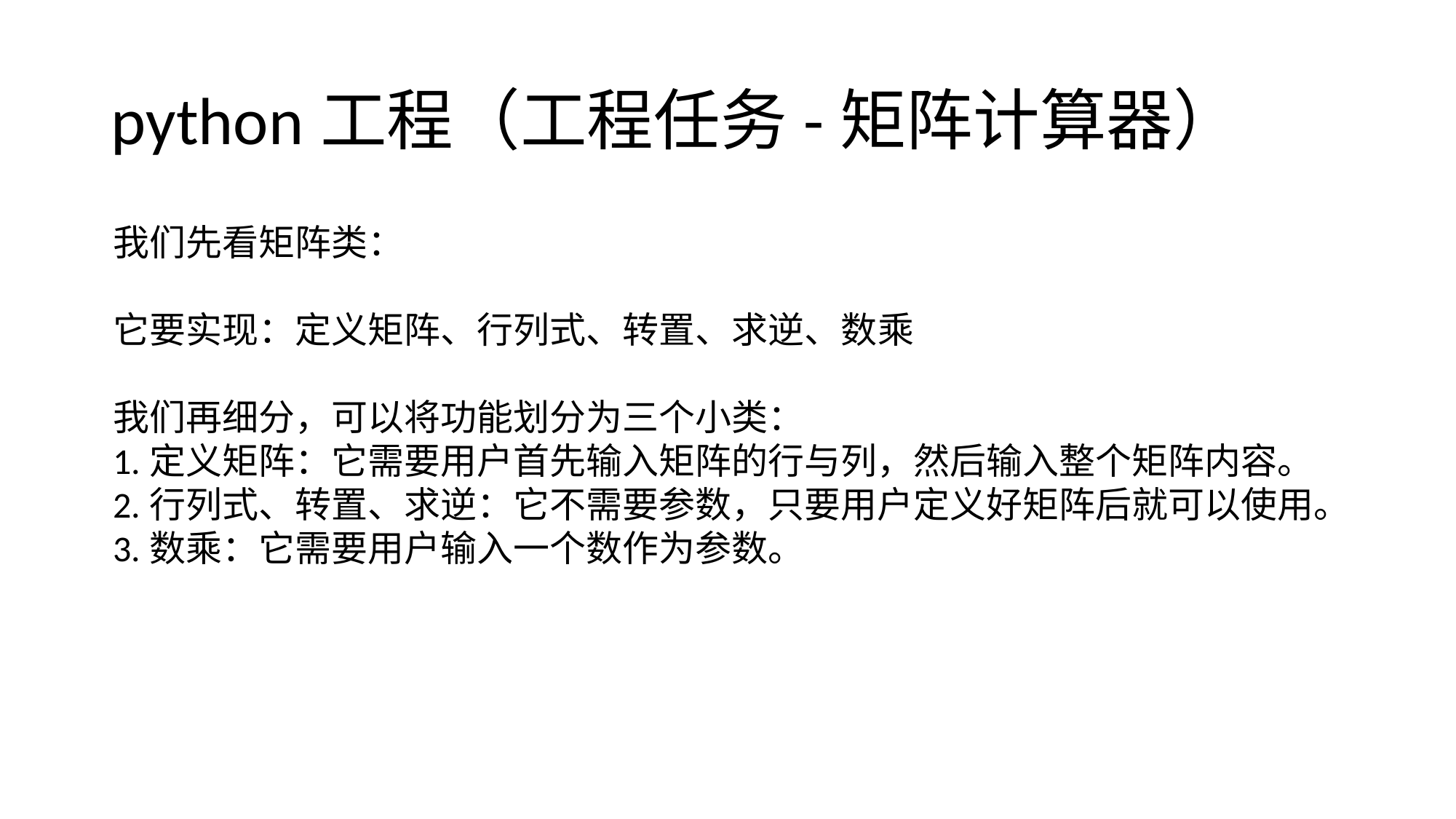

# python工程（工程任务-矩阵计算器）

我们先看矩阵类：

它要实现：定义矩阵、行列式、转置、求逆、数乘

我们再细分，可以将功能划分为三个小类：
1.定义矩阵：它需要用户首先输入矩阵的行与列，然后输入整个矩阵内容。
2.行列式、转置、求逆：它不需要参数，只要用户定义好矩阵后就可以使用。
3.数乘：它需要用户输入一个数作为参数。